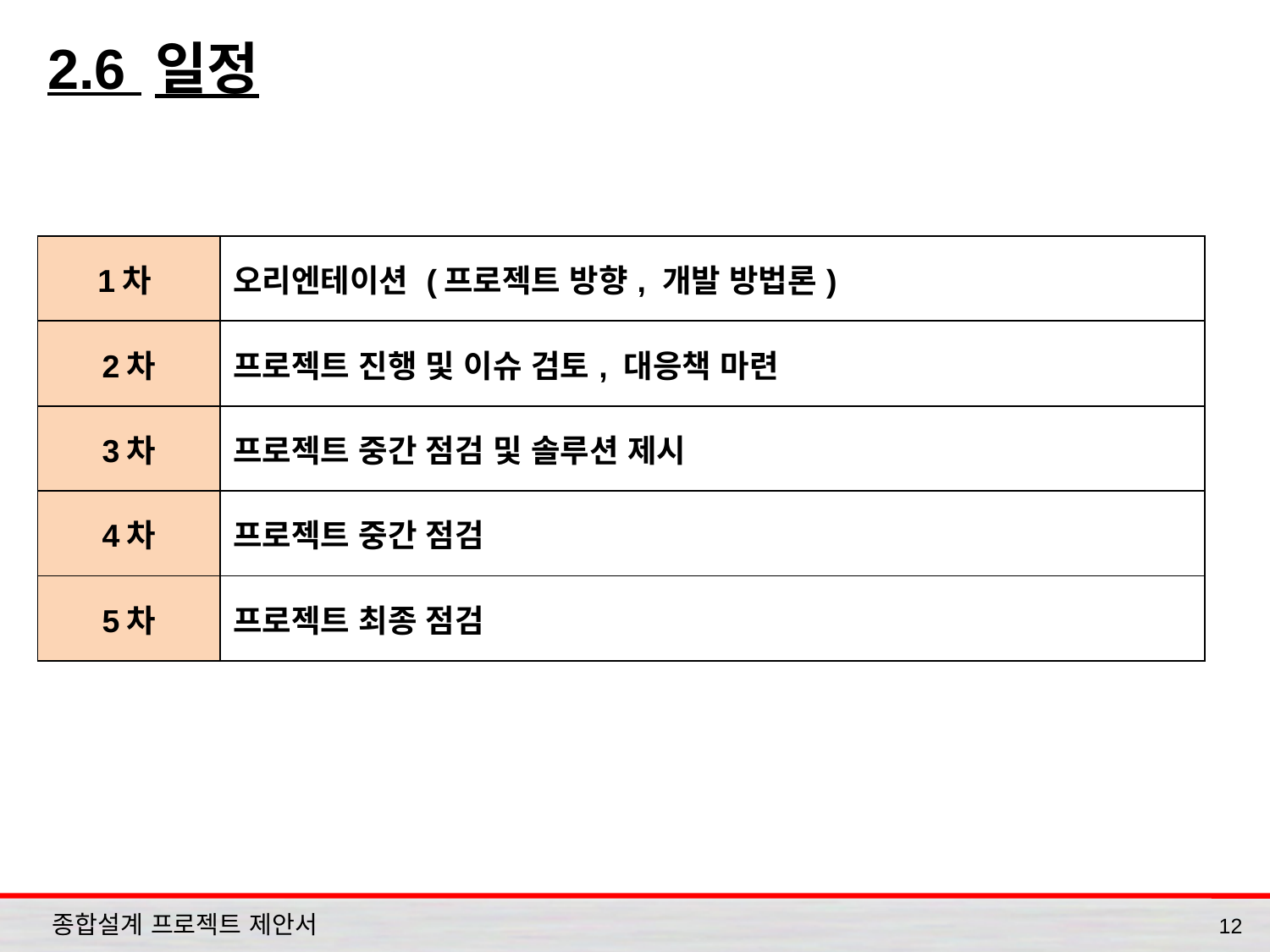

# 2.6 일정
| 1차 | 오리엔테이션 (프로젝트 방향, 개발 방법론) |
| --- | --- |
| 2차 | 프로젝트 진행 및 이슈 검토, 대응책 마련 |
| 3차 | 프로젝트 중간 점검 및 솔루션 제시 |
| 4차 | 프로젝트 중간 점검 |
| 5차 | 프로젝트 최종 점검 |